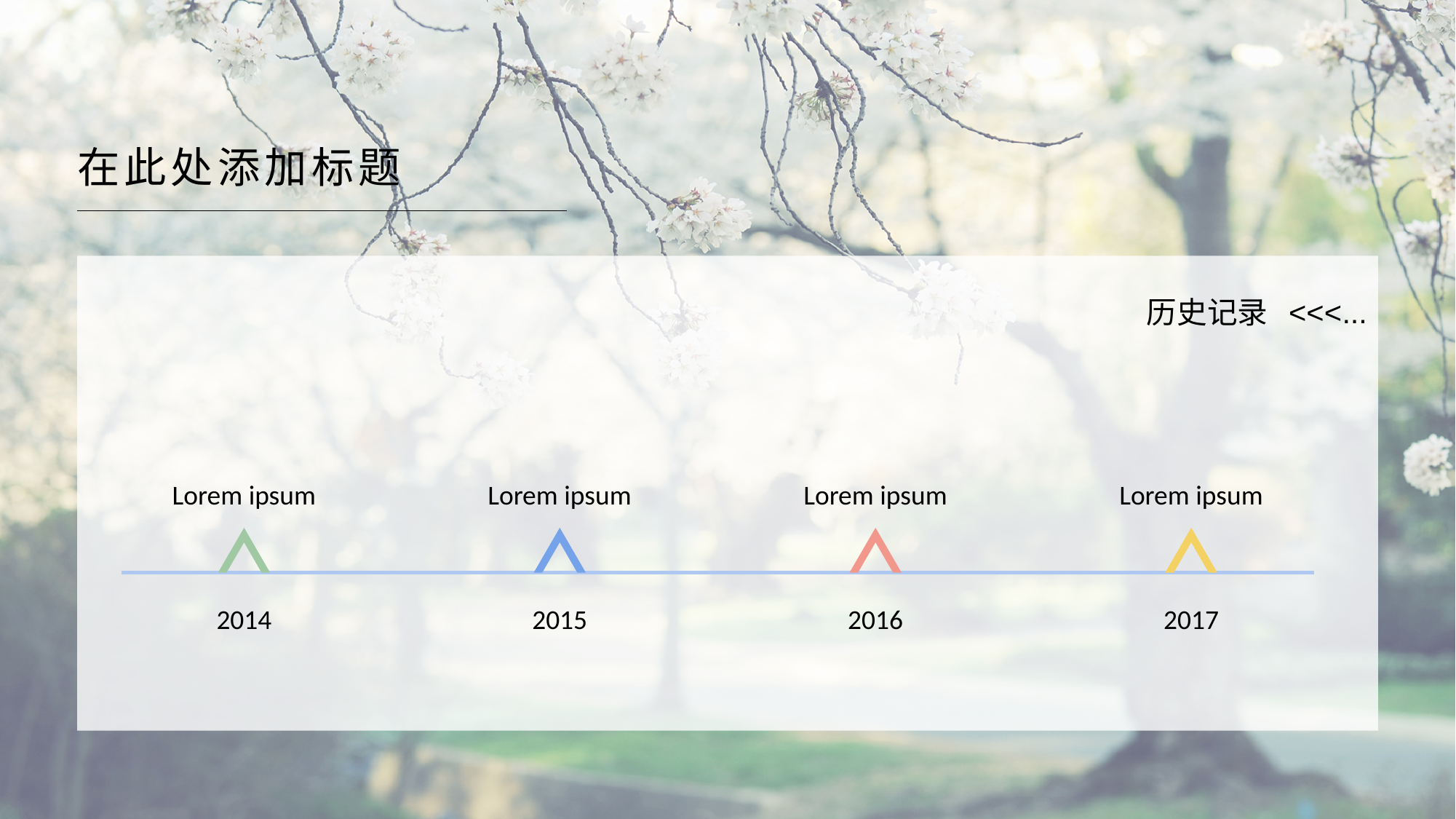

在此处添加标题
 历史记录  <<<...

Lorem ipsum
Lorem ipsum
Lorem ipsum
Lorem ipsum

2014
2015
2016
2017